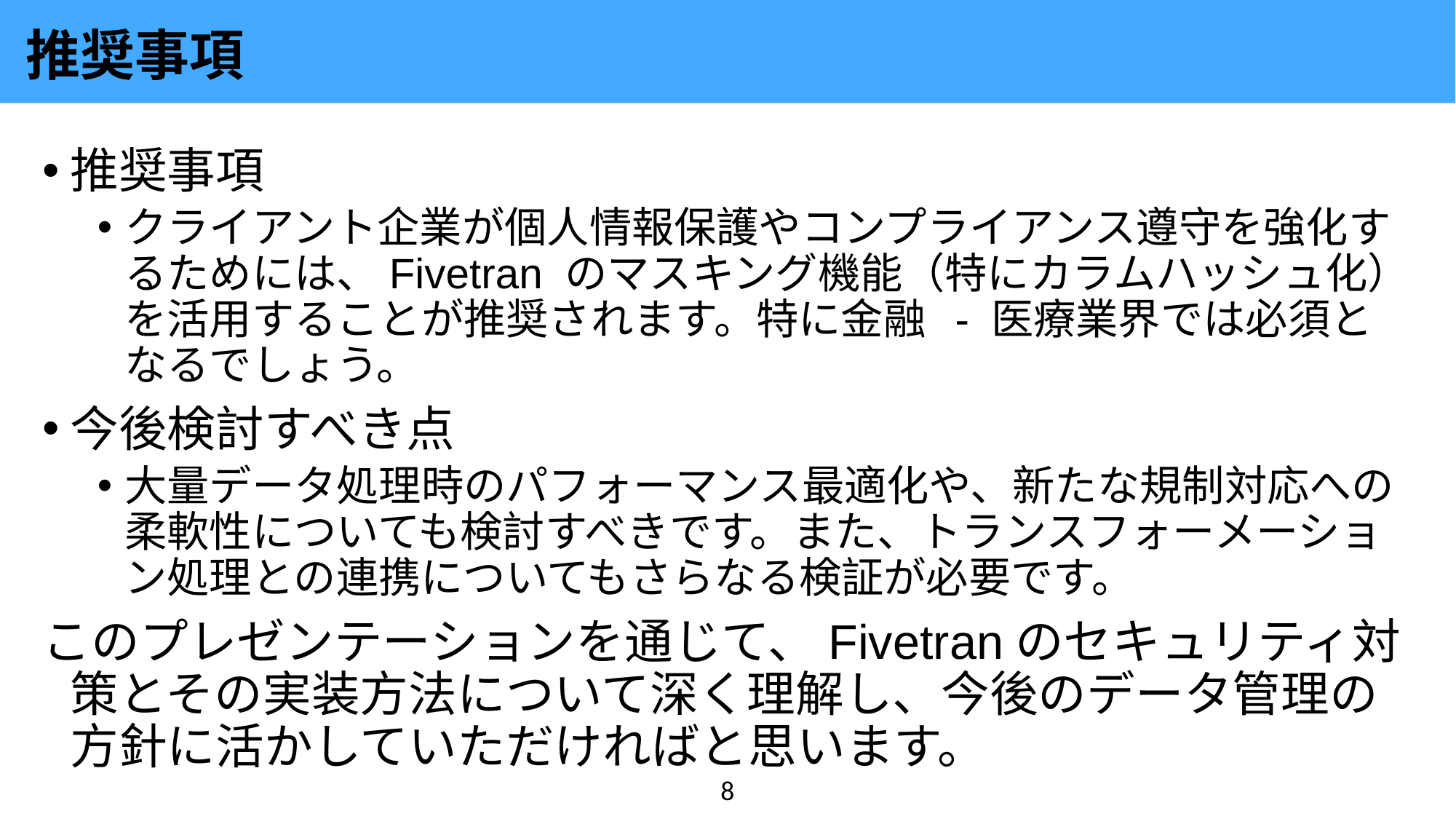

# 推奨事項
推奨事項
クライアント企業が個人情報保護やコンプライアンス遵守を強化するためには、Fivetran のマスキング機能（特にカラムハッシュ化）を活用することが推奨されます。特に金融  - 医療業界では必須となるでしょう。
今後検討すべき点
大量データ処理時のパフォーマンス最適化や、新たな規制対応への柔軟性についても検討すべきです。また、トランスフォーメーション処理との連携についてもさらなる検証が必要です。
このプレゼンテーションを通じて、Fivetranのセキュリティ対策とその実装方法について深く理解し、今後のデータ管理の方針に活かしていただければと思います。